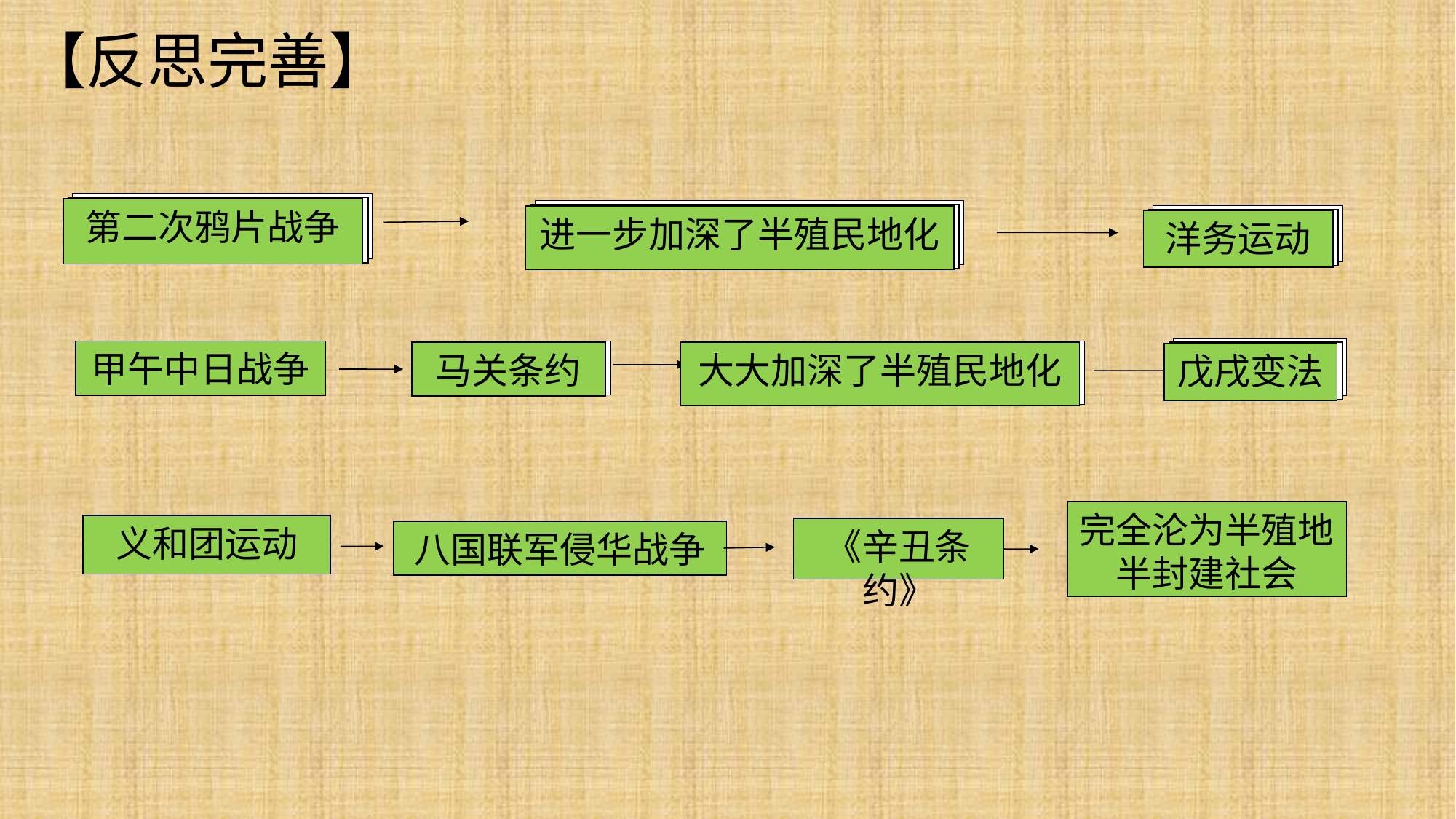

【反思完善】
第二次鸦片战争

第二次鸦片战争

第二次鸦片战争

进一步加深了半殖民地化

进一步加深了半殖民地化

洋务运动

进一步加深了半殖民地化

洋务运动

洋务运动

戊戌变法

甲午中日战争

马关条约

大大加深了半殖民地化

马关条约

大大加深了半殖民地化

戊戌变法

戊戌变法

完全沦为半殖地
半封建社会

义和团运动
《辛丑条约》

八国联军侵华战争